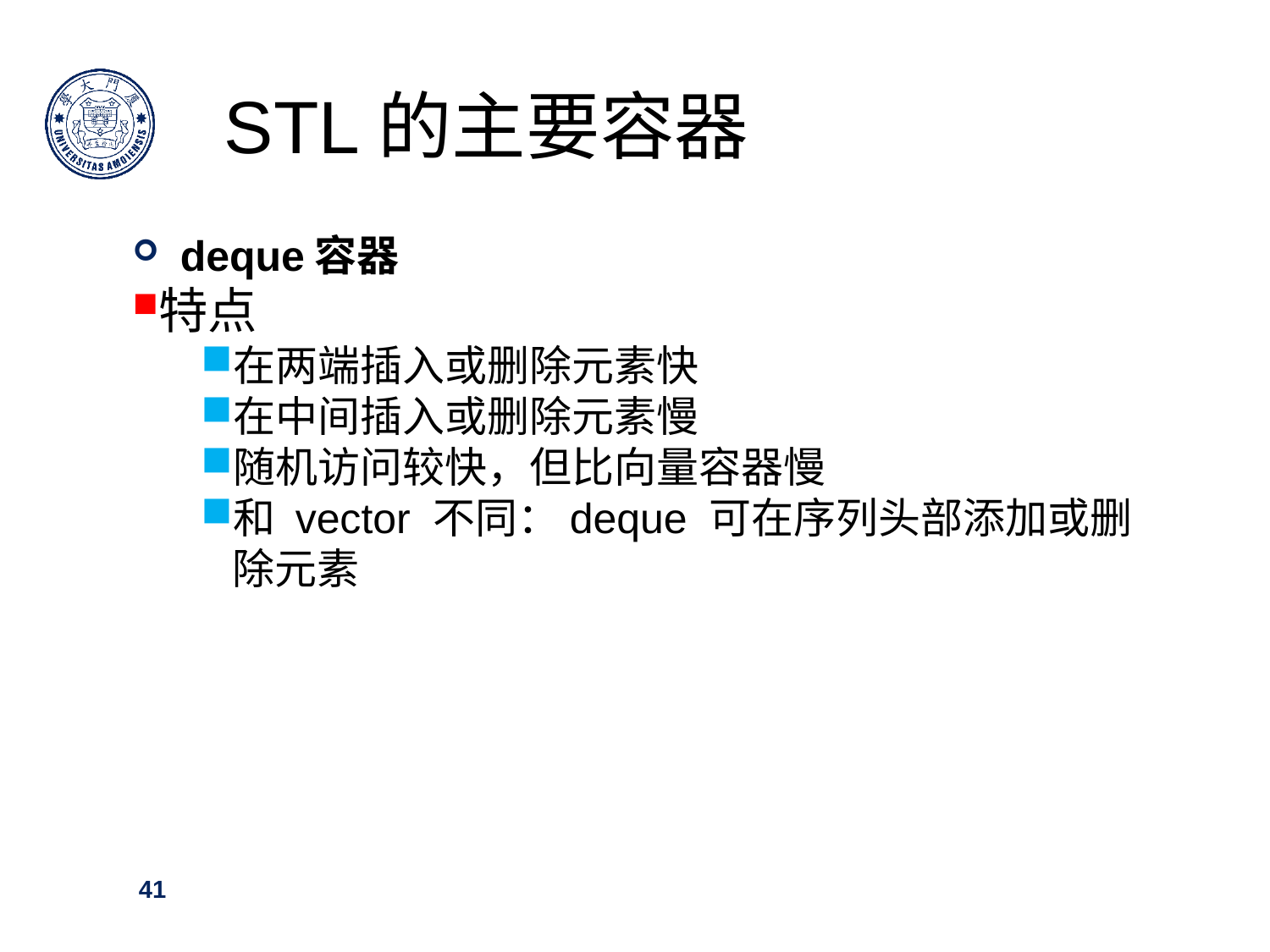

# STL的主要容器
deque容器
特点
在两端插入或删除元素快
在中间插入或删除元素慢
随机访问较快，但比向量容器慢
和 vector 不同：deque 可在序列头部添加或删除元素

41